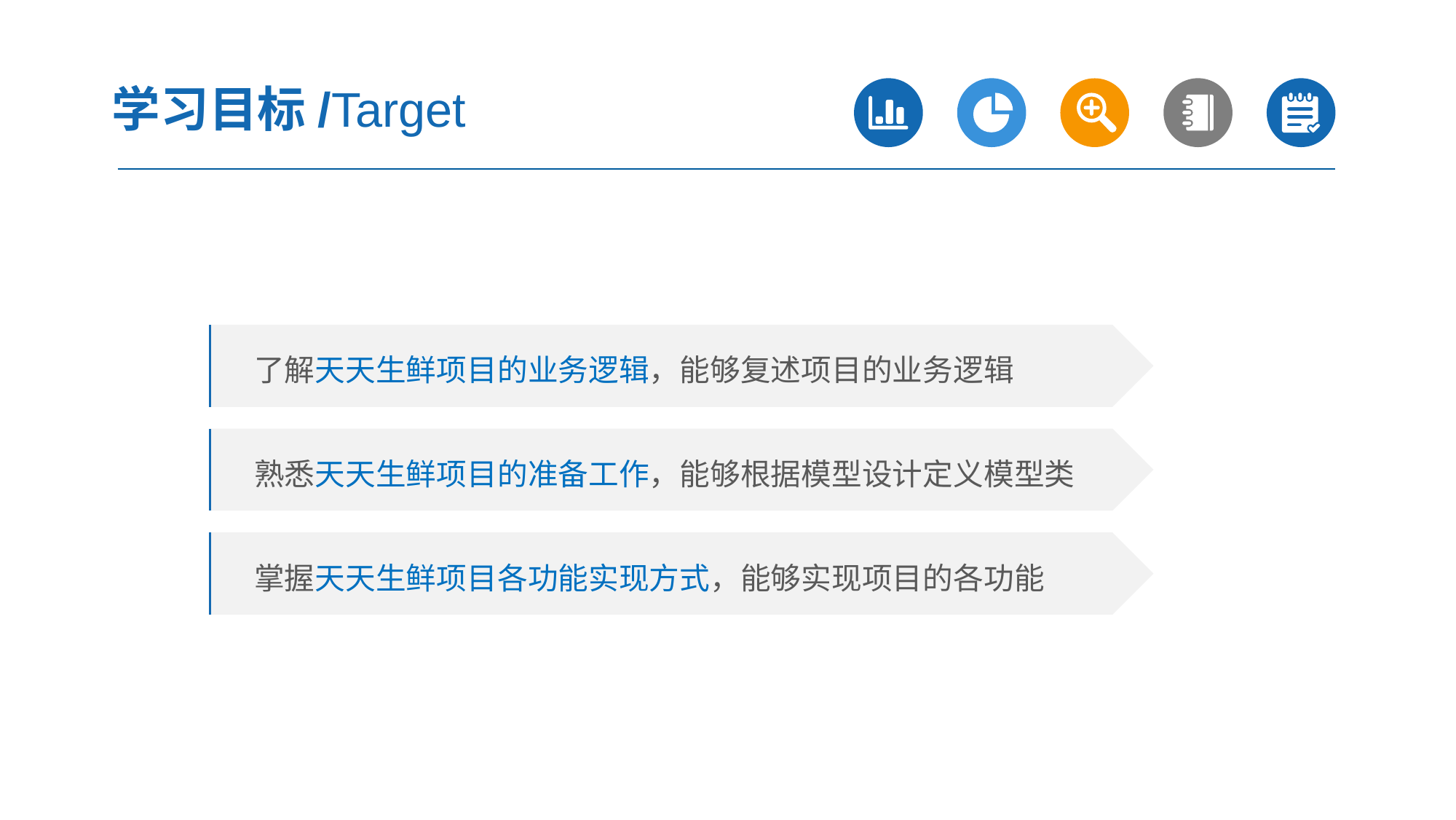

学习目标/Target
    了解天天生鲜项目的业务逻辑，能够复述项目的业务逻辑

    熟悉天天生鲜项目的准备工作，能够根据模型设计定义模型类

    掌握天天生鲜项目各功能实现方式，能够实现项目的各功能